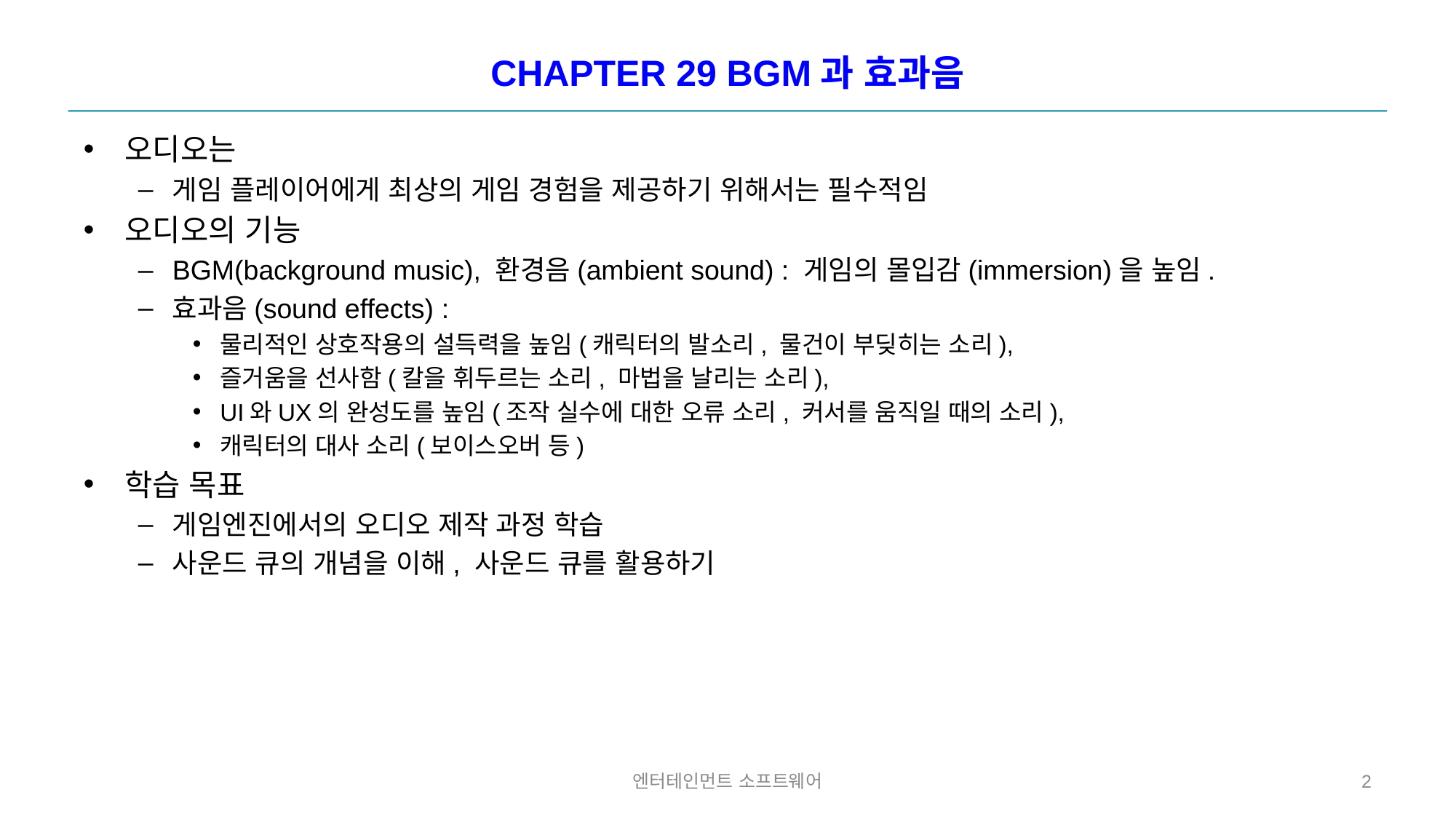

# CHAPTER 29 BGM과 효과음
오디오는
게임 플레이어에게 최상의 게임 경험을 제공하기 위해서는 필수적임
오디오의 기능
BGM(background music), 환경음(ambient sound) : 게임의 몰입감(immersion)을 높임.
효과음(sound effects) :
물리적인 상호작용의 설득력을 높임(캐릭터의 발소리, 물건이 부딪히는 소리),
즐거움을 선사함(칼을 휘두르는 소리, 마법을 날리는 소리),
UI와UX의 완성도를 높임(조작 실수에 대한 오류 소리, 커서를 움직일 때의 소리),
캐릭터의 대사 소리(보이스오버 등)
학습 목표
게임엔진에서의 오디오 제작 과정 학습
사운드 큐의 개념을 이해, 사운드 큐를 활용하기
엔터테인먼트 소프트웨어
2